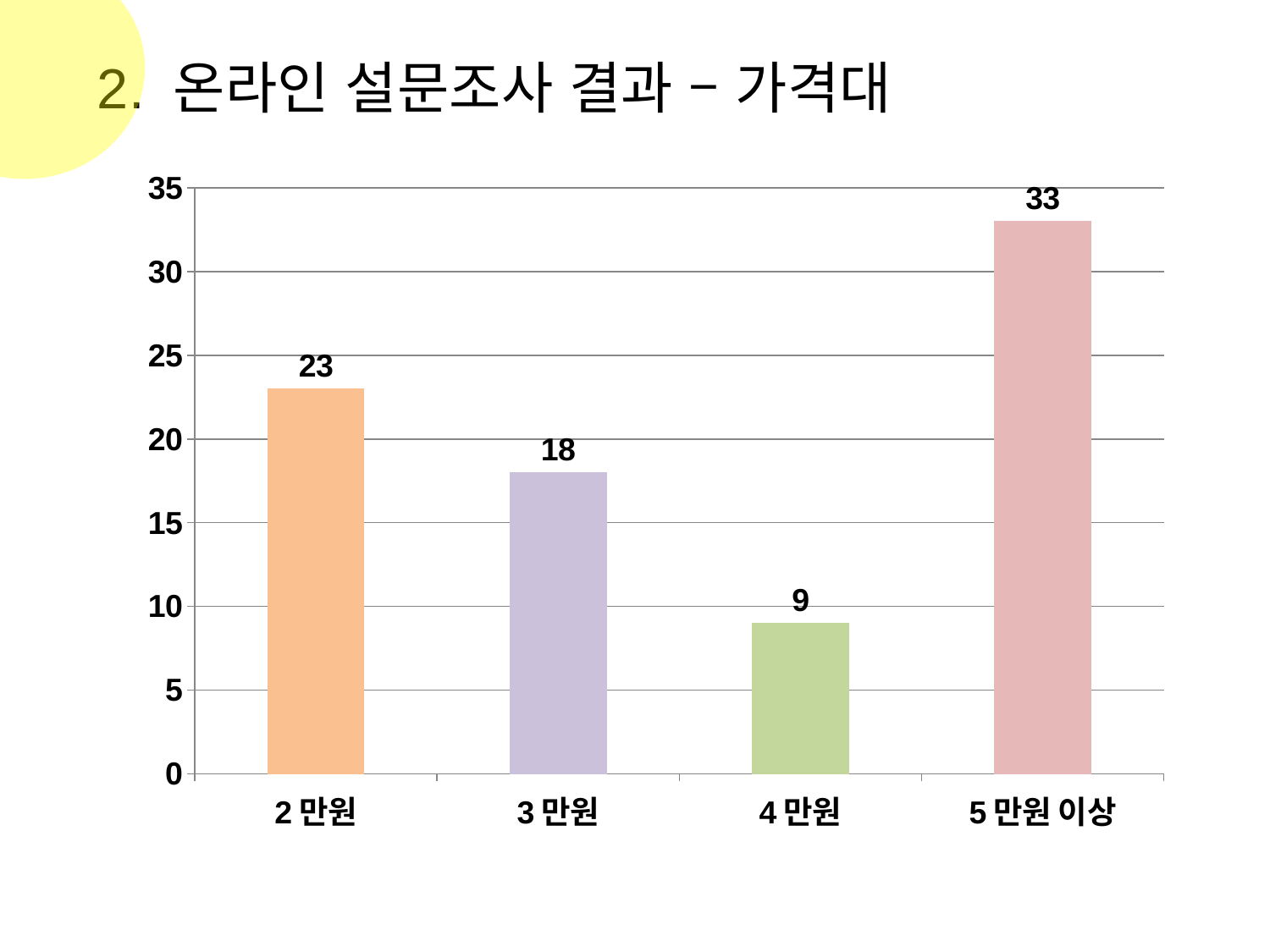

2. 온라인 설문조사 결과 – 가격대

### Chart

| Category | 가격대 |
|---|---|
| 2만원 | 23.0 |
| 3만원 | 18.0 |
| 4만원 | 9.0 |
| 5만원 이상 | 33.0 |